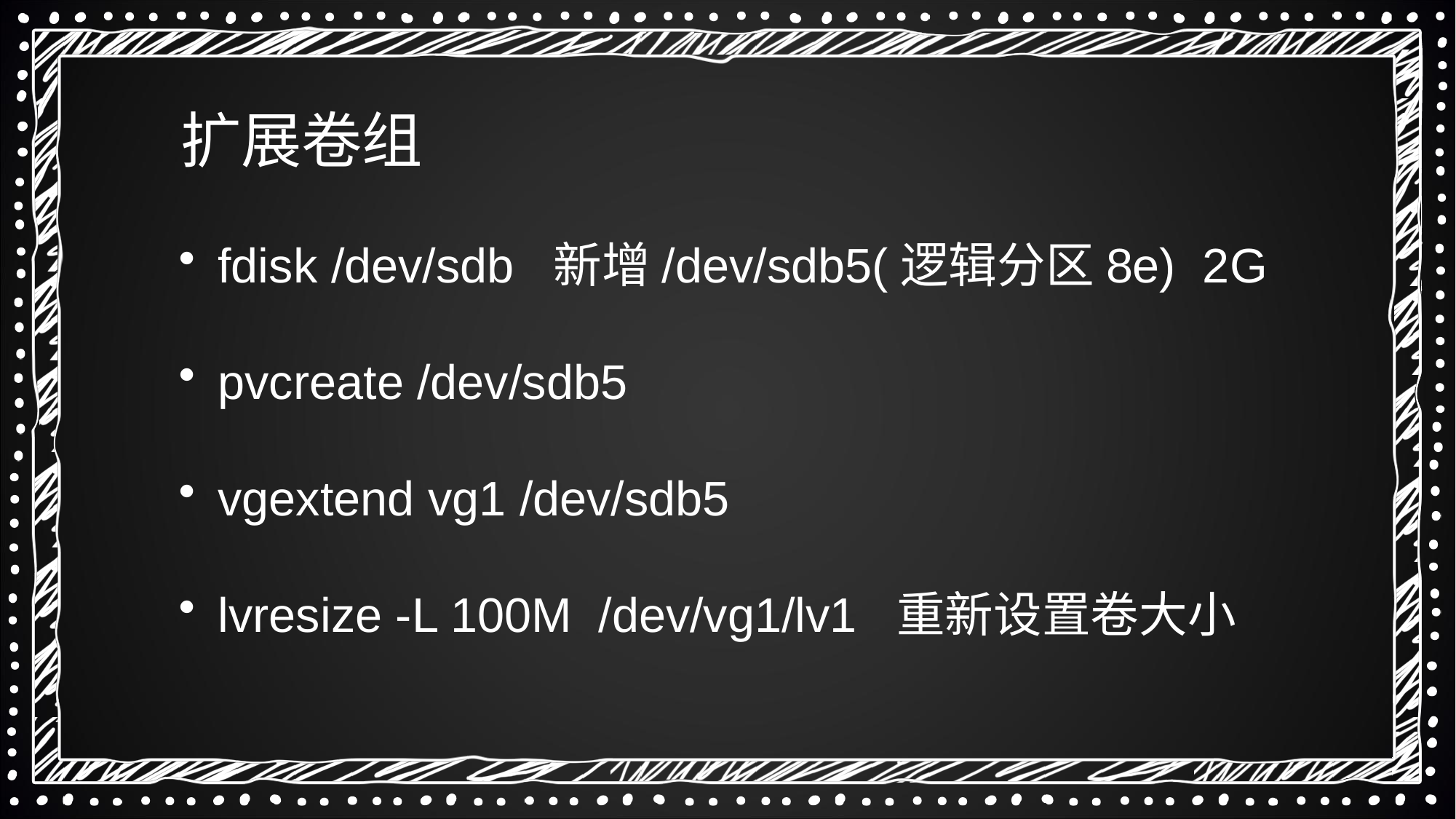

扩展卷组
 fdisk /dev/sdb  新增/dev/sdb5(逻辑分区8e)  2G

 pvcreate /dev/sdb5

 vgextend vg1 /dev/sdb5

 lvresize -L 100M  /dev/vg1/lv1  重新设置卷大小